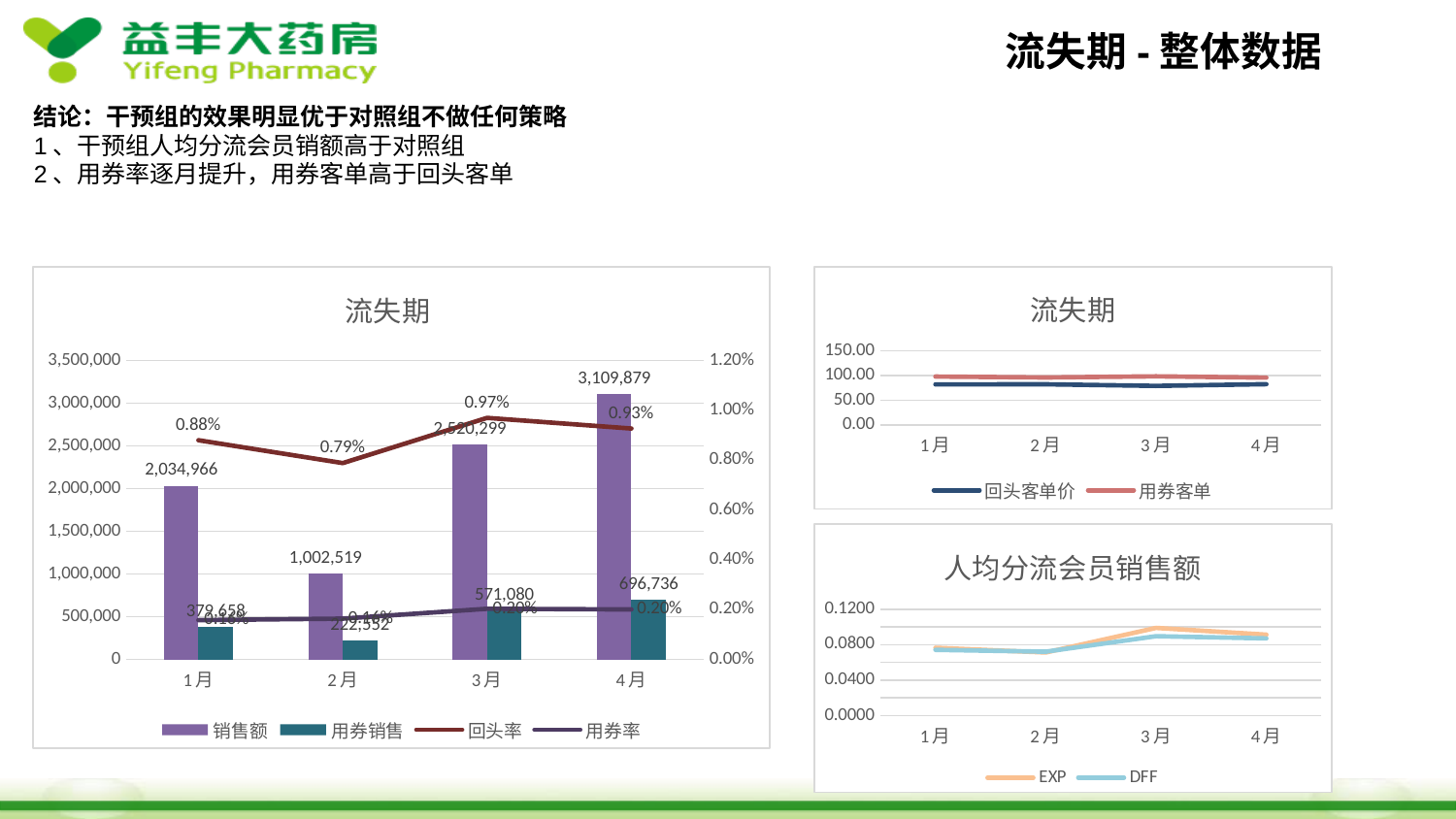

流失期-整体数据
结论：干预组的效果明显优于对照组不做任何策略
1、干预组人均分流会员销额高于对照组
2、用券率逐月提升，用券客单高于回头客单

### Chart: 流失期

| Category | 销售额 | 用券销售 | 回头率 | 用券率 |
|---|---|---|---|---|
| 1月 | 2034965.51 | 379657.54 | 0.00880224584521087 | 0.00158299079455108 |
| 2月 | 1002518.63 | 222551.66 | 0.00788453610588211 | 0.00164332124021085 |
| 3月 | 2520299.28 | 571080.02 | 0.00969860204443539 | 0.00203881688221847 |
| 4月 | 3109879.24 | 696735.98 | 0.00927189508671999 | 0.00201256226148371 |

### Chart: 流失期

| Category | 回头客单价 | 用券客单 |
|---|---|---|
| 1月 | 82.0550608870968 | 97.9761393548387 |
| 2月 | 82.2613136949208 | 96.0931174438687 |
| 3月 | 79.0979907729969 | 98.3603203582501 |
| 4月 | 82.5492856953256 | 95.7712687285223 |

### Chart: 人均分流会员销售额

| Category | EXP | DFF |
|---|---|---|
| 1月 | 0.0764799019184105 | 0.0740727838232183 |
| 2月 | 0.0711455171248078 | 0.0720450331496851 |
| 3月 | 0.0988696293257976 | 0.0895225865266254 |
| 4月 | 0.0912411773927099 | 0.0870020830177009 |